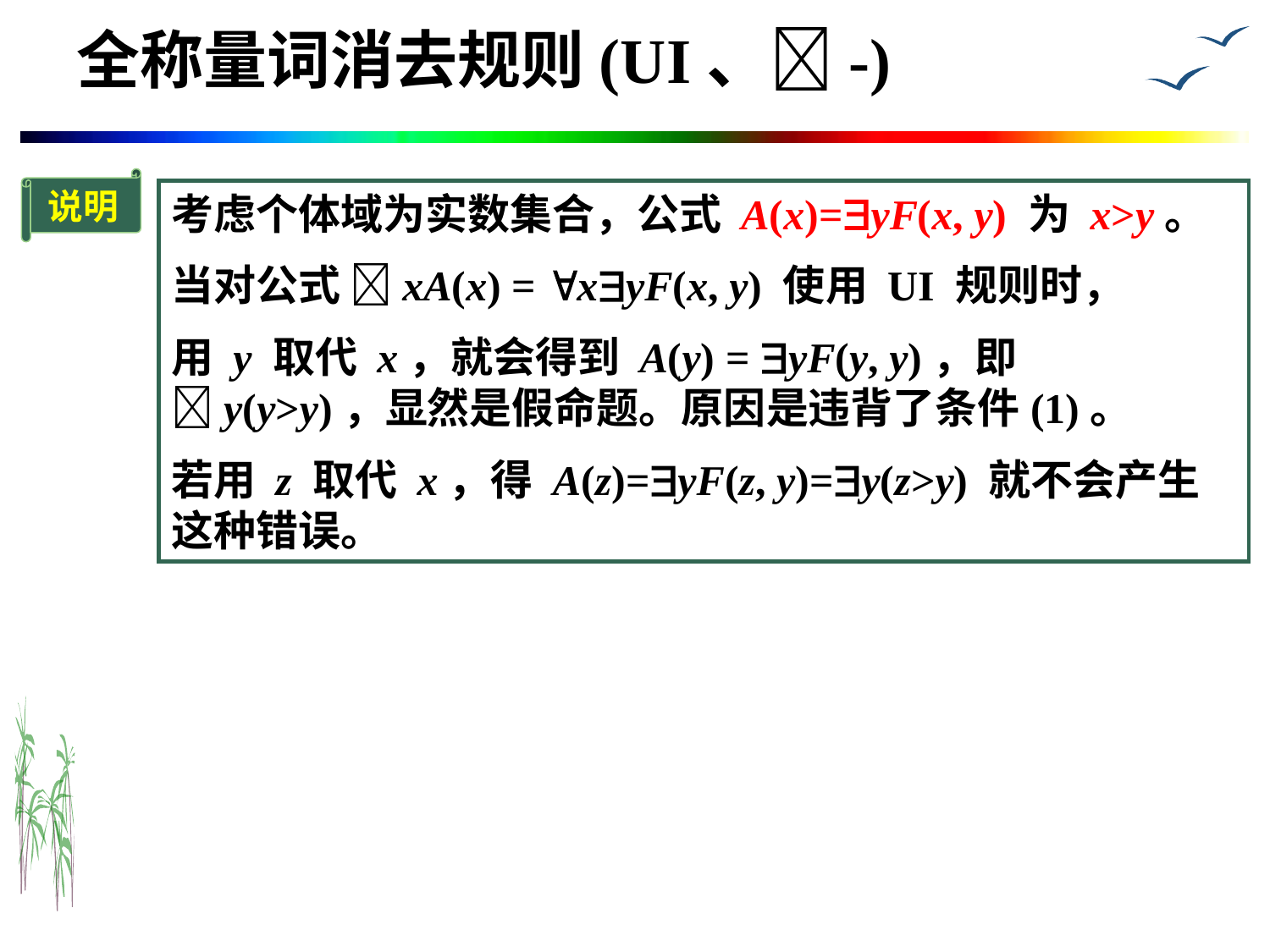

# 全称量词消去规则(UI、∀-)
说明
考虑个体域为实数集合，公式 A(x)=∃yF(x, y) 为 x>y。
当对公式 ∀xA(x) = ∀x∃yF(x, y) 使用 UI 规则时，
用 y 取代 x，就会得到 A(y) = ∃yF(y, y)，即 ∃y(y>y)，显然是假命题。原因是违背了条件(1)。
若用 z 取代 x，得 A(z)=∃yF(z, y)=∃y(z>y) 就不会产生这种错误。